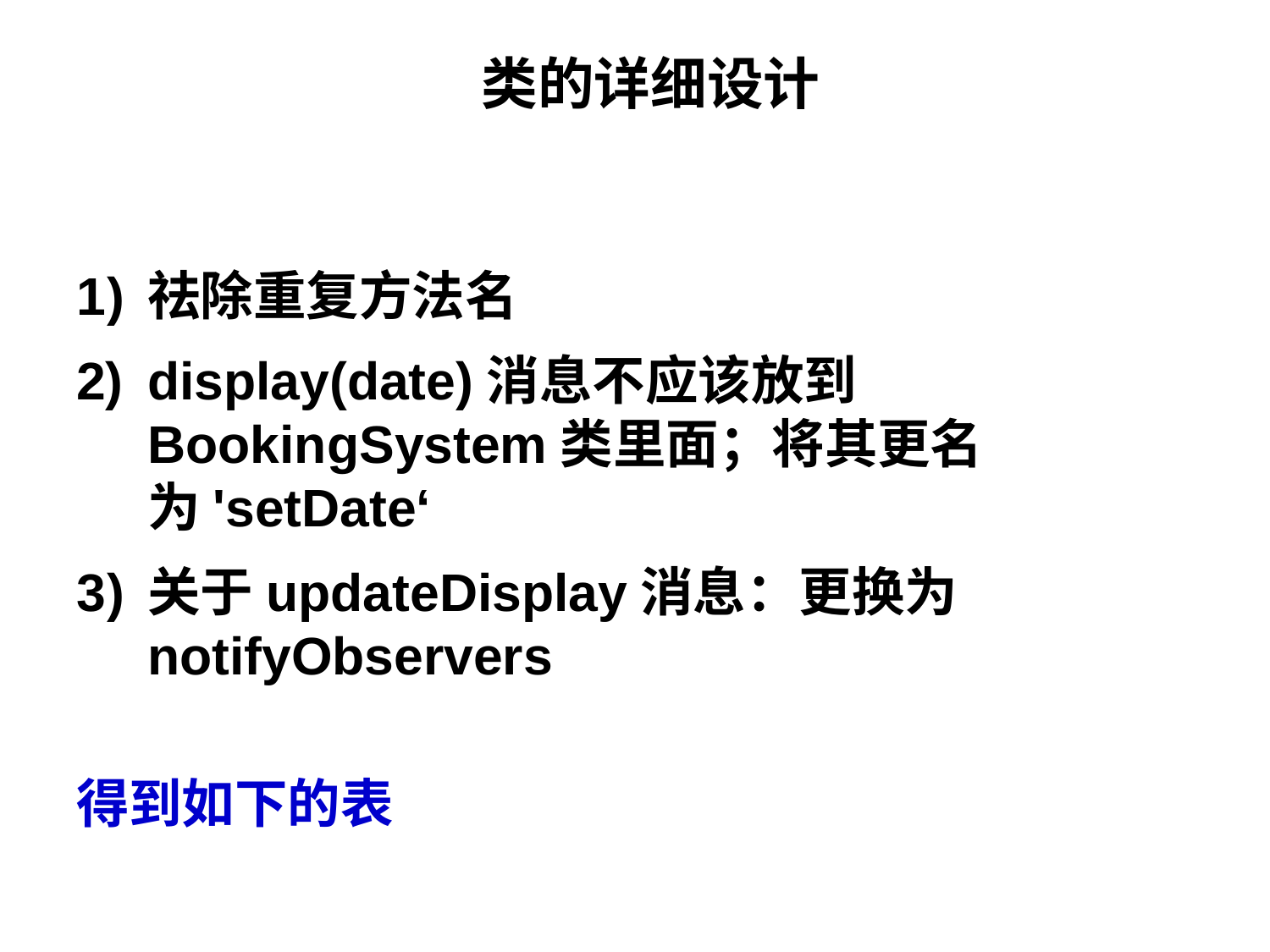

# 类的详细设计
祛除重复方法名
display(date)消息不应该放到BookingSystem类里面；将其更名为'setDate‘
关于updateDisplay消息：更换为notifyObservers

得到如下的表